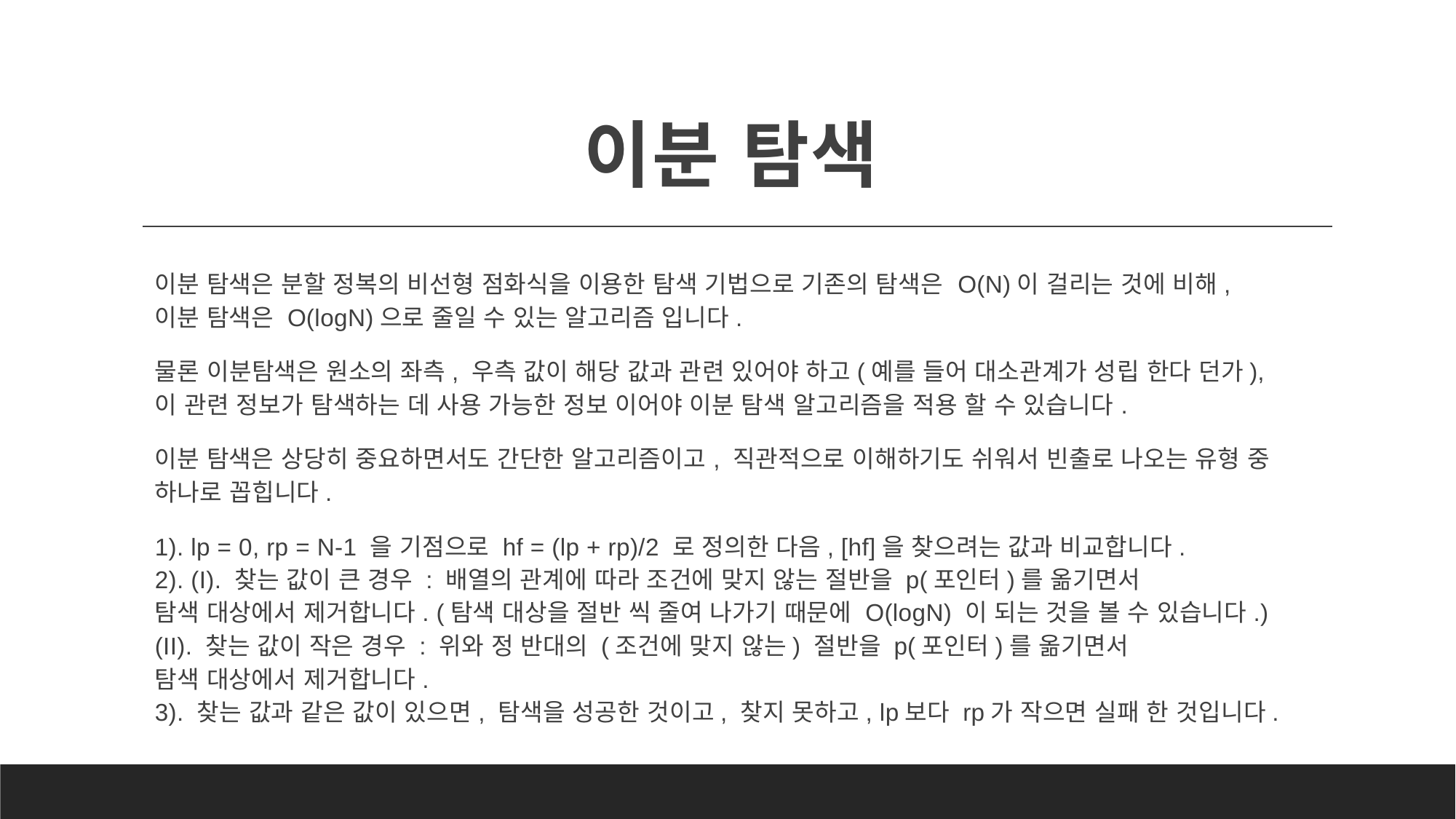

# 이분 탐색
이분 탐색은 분할 정복의 비선형 점화식을 이용한 탐색 기법으로 기존의 탐색은 O(N)이 걸리는 것에 비해,
이분 탐색은 O(logN)으로 줄일 수 있는 알고리즘 입니다.
물론 이분탐색은 원소의 좌측, 우측 값이 해당 값과 관련 있어야 하고(예를 들어 대소관계가 성립 한다 던가),
이 관련 정보가 탐색하는 데 사용 가능한 정보 이어야 이분 탐색 알고리즘을 적용 할 수 있습니다.
이분 탐색은 상당히 중요하면서도 간단한 알고리즘이고, 직관적으로 이해하기도 쉬워서 빈출로 나오는 유형 중 하나로 꼽힙니다.
1). lp = 0, rp = N-1 을 기점으로 hf = (lp + rp)/2 로 정의한 다음, [hf]을 찾으려는 값과 비교합니다.
2). (I). 찾는 값이 큰 경우 : 배열의 관계에 따라 조건에 맞지 않는 절반을 p(포인터)를 옮기면서
탐색 대상에서 제거합니다. (탐색 대상을 절반 씩 줄여 나가기 때문에 O(logN) 이 되는 것을 볼 수 있습니다.)
(II). 찾는 값이 작은 경우 : 위와 정 반대의 (조건에 맞지 않는) 절반을 p(포인터)를 옮기면서
탐색 대상에서 제거합니다.
3). 찾는 값과 같은 값이 있으면, 탐색을 성공한 것이고, 찾지 못하고, lp보다 rp가 작으면 실패 한 것입니다.